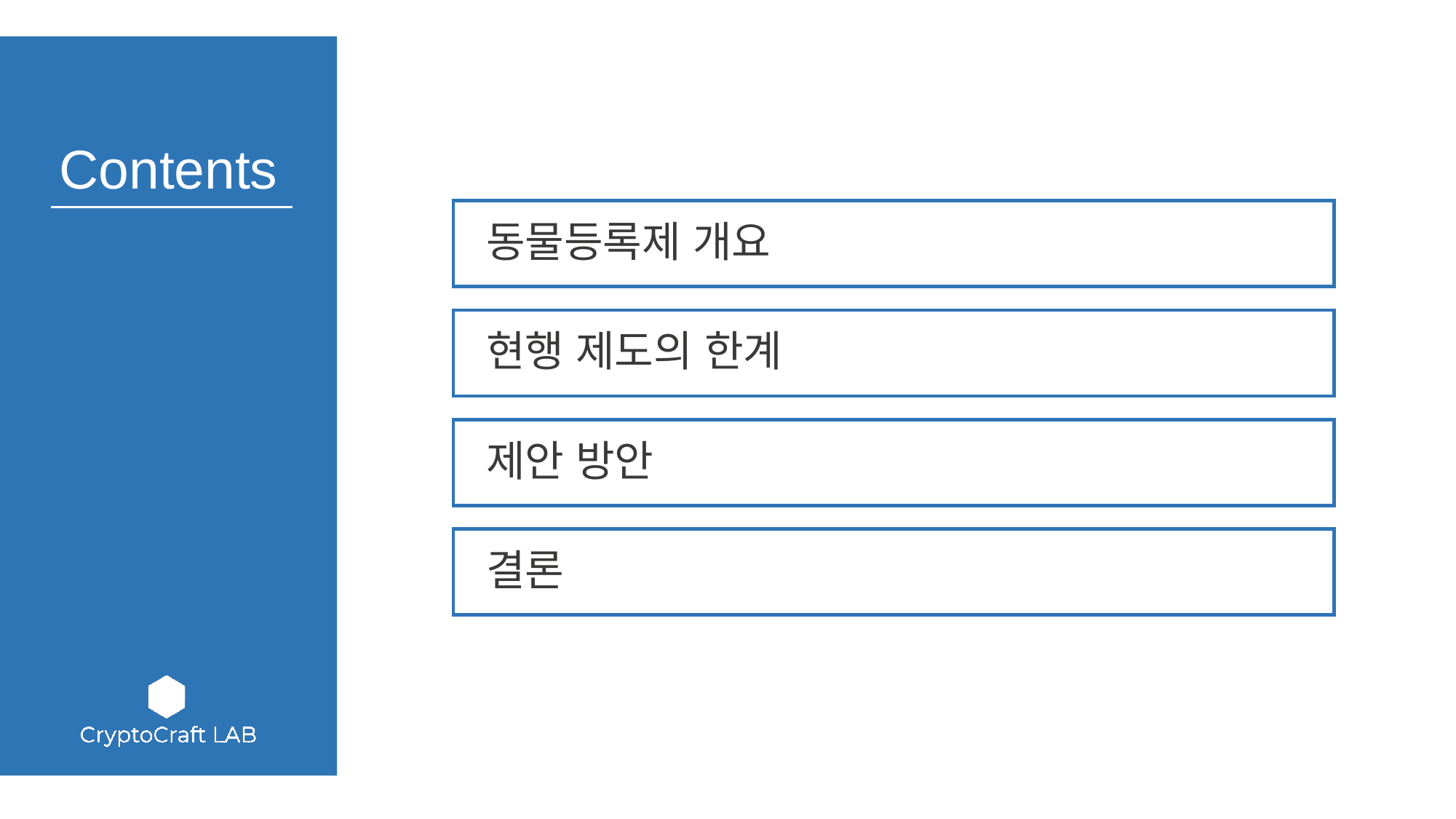

동물등록제 개요
 현행 제도의 한계
 제안 방안
 결론